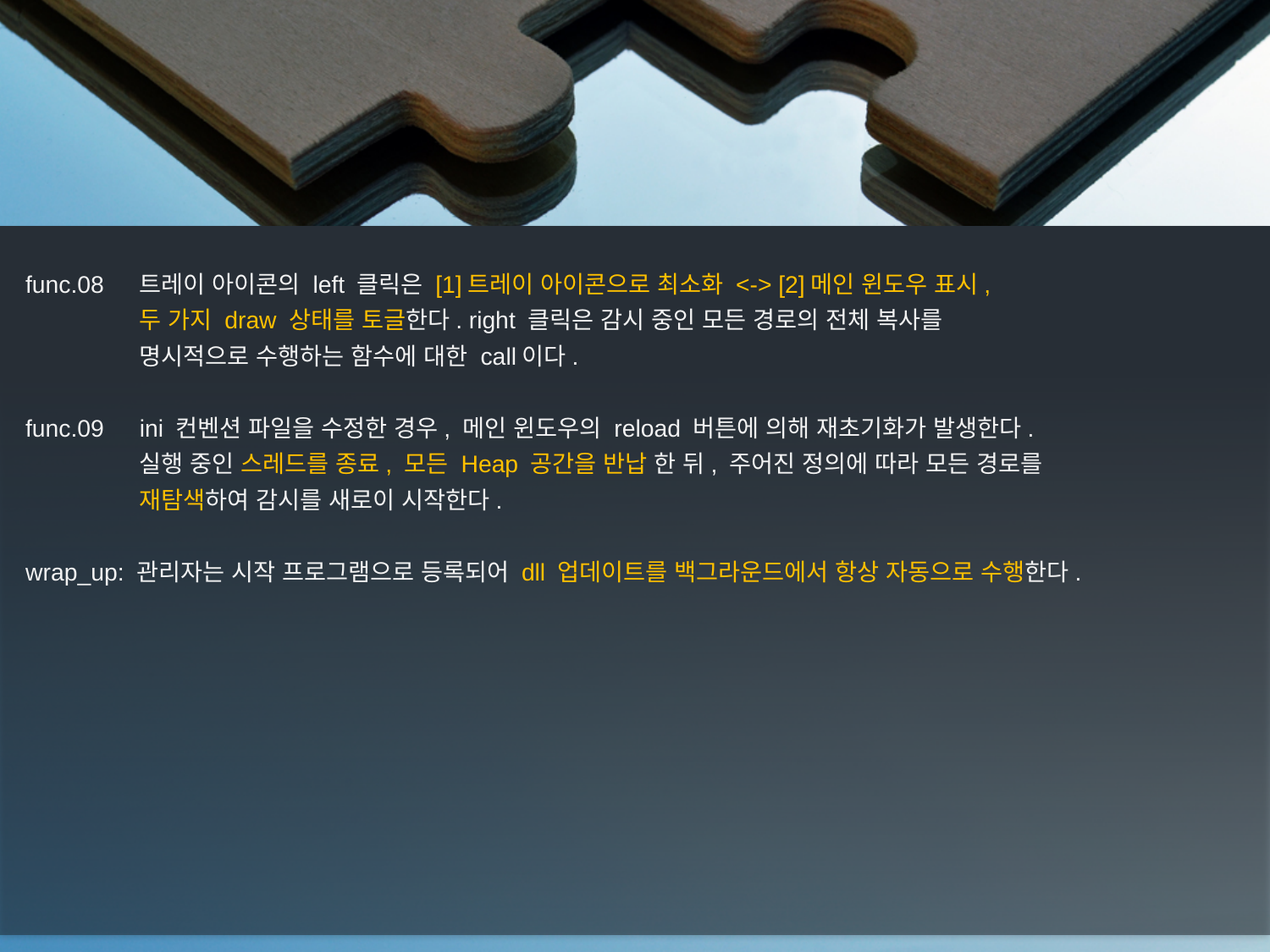

func.08	트레이 아이콘의 left 클릭은 [1]트레이 아이콘으로 최소화 <-> [2]메인 윈도우 표시,
  	두 가지 draw 상태를 토글한다. right 클릭은 감시 중인 모든 경로의 전체 복사를
	명시적으로 수행하는 함수에 대한 call이다.

  func.09	ini 컨벤션 파일을 수정한 경우, 메인 윈도우의 reload 버튼에 의해 재초기화가 발생한다.
	실행 중인 스레드를 종료, 모든 Heap 공간을 반납 한 뒤, 주어진 정의에 따라 모든 경로를
	재탐색하여 감시를 새로이 시작한다.

  wrap_up: 관리자는 시작 프로그램으로 등록되어 dll 업데이트를 백그라운드에서 항상 자동으로 수행한다.